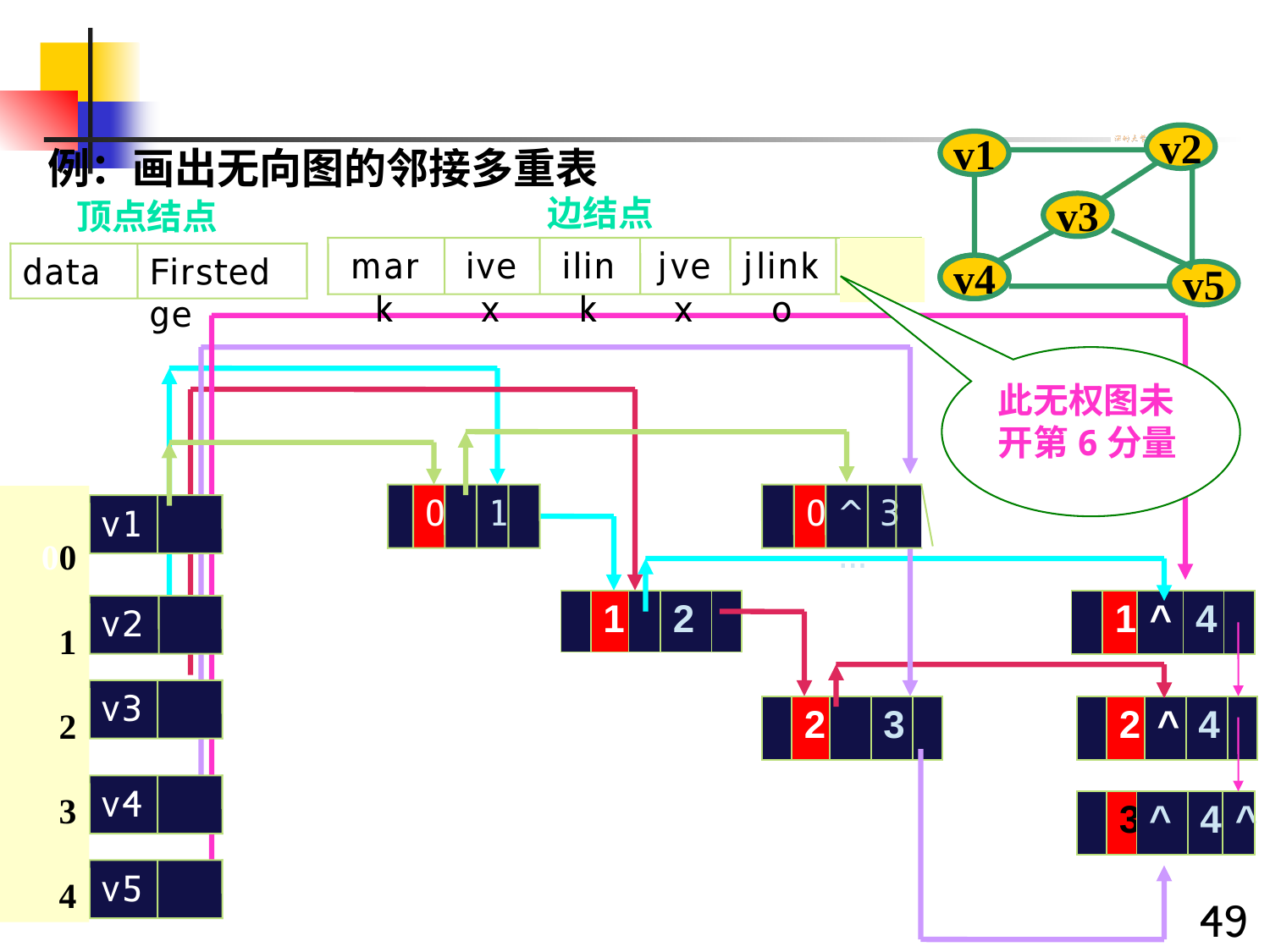

v2
v1

v3

v4
v4
v5

# 例：画出无向图的邻接多重表
边结点
mark

ivex

ilink

jvex

jlinko

inf

顶点结点
data

Firstedge

此无权图未开第6分量

0

1

0

^…

3

00
1
2
3
4
0

v1

1

v2

2

v3

3

v4

4

v5

|  | 1 |  | 2 |  |
| --- | --- | --- | --- | --- |
|  | 1 | ^ | 4 |  |
| --- | --- | --- | --- | --- |

|  | 2 |  | 3 |  |
| --- | --- | --- | --- | --- |
|  | 2 | ^ | 4 |  |
| --- | --- | --- | --- | --- |

|  | 3 | ^ | 4 | ^ |
| --- | --- | --- | --- | --- |
49